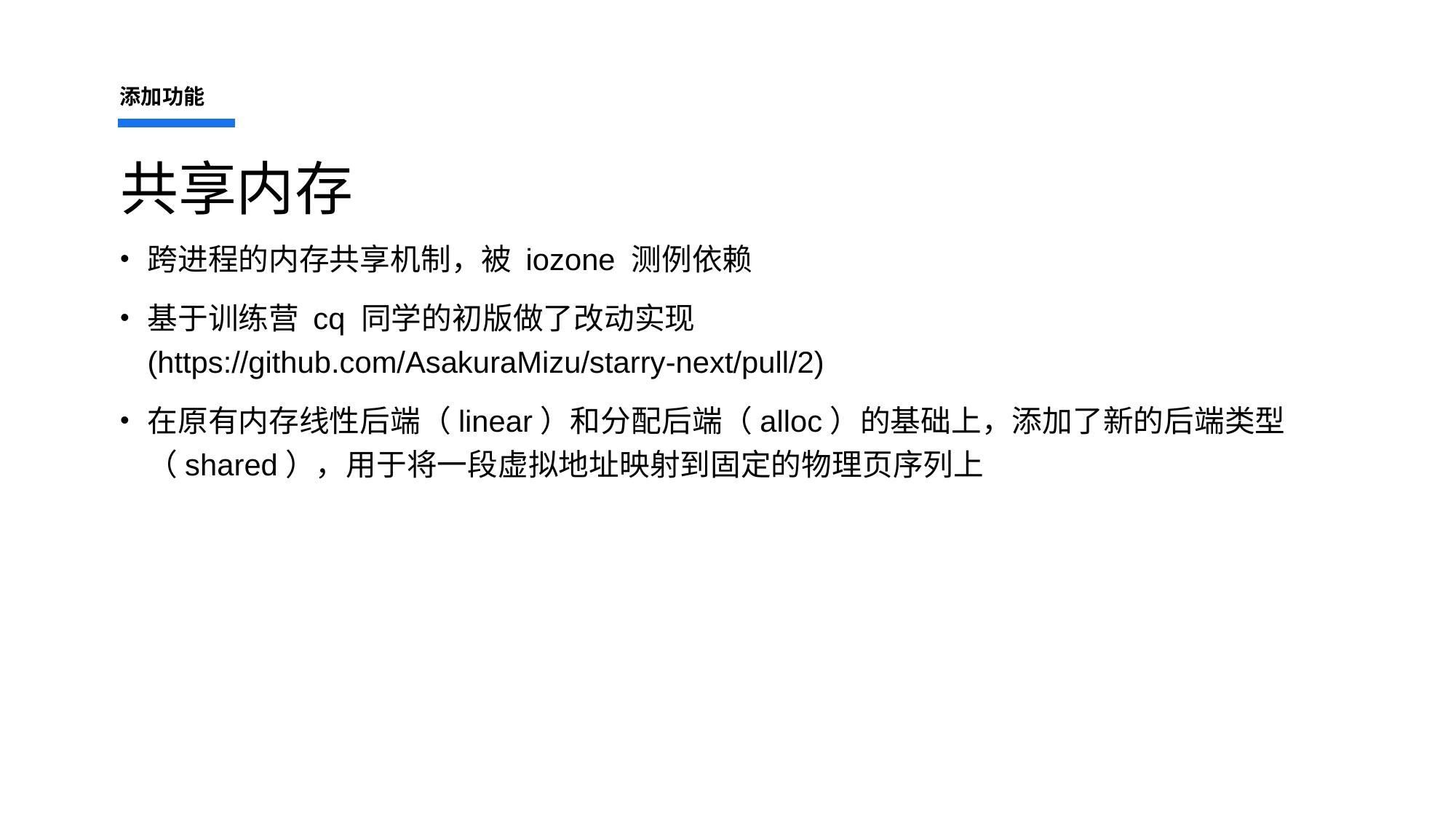

添加功能
# 共享内存
跨进程的内存共享机制，被 iozone 测例依赖
基于训练营 cq 同学的初版做了改动实现 (https://github.com/AsakuraMizu/starry-next/pull/2)
在原有内存线性后端（linear）和分配后端（alloc）的基础上，添加了新的后端类型（shared），用于将一段虚拟地址映射到固定的物理页序列上
24